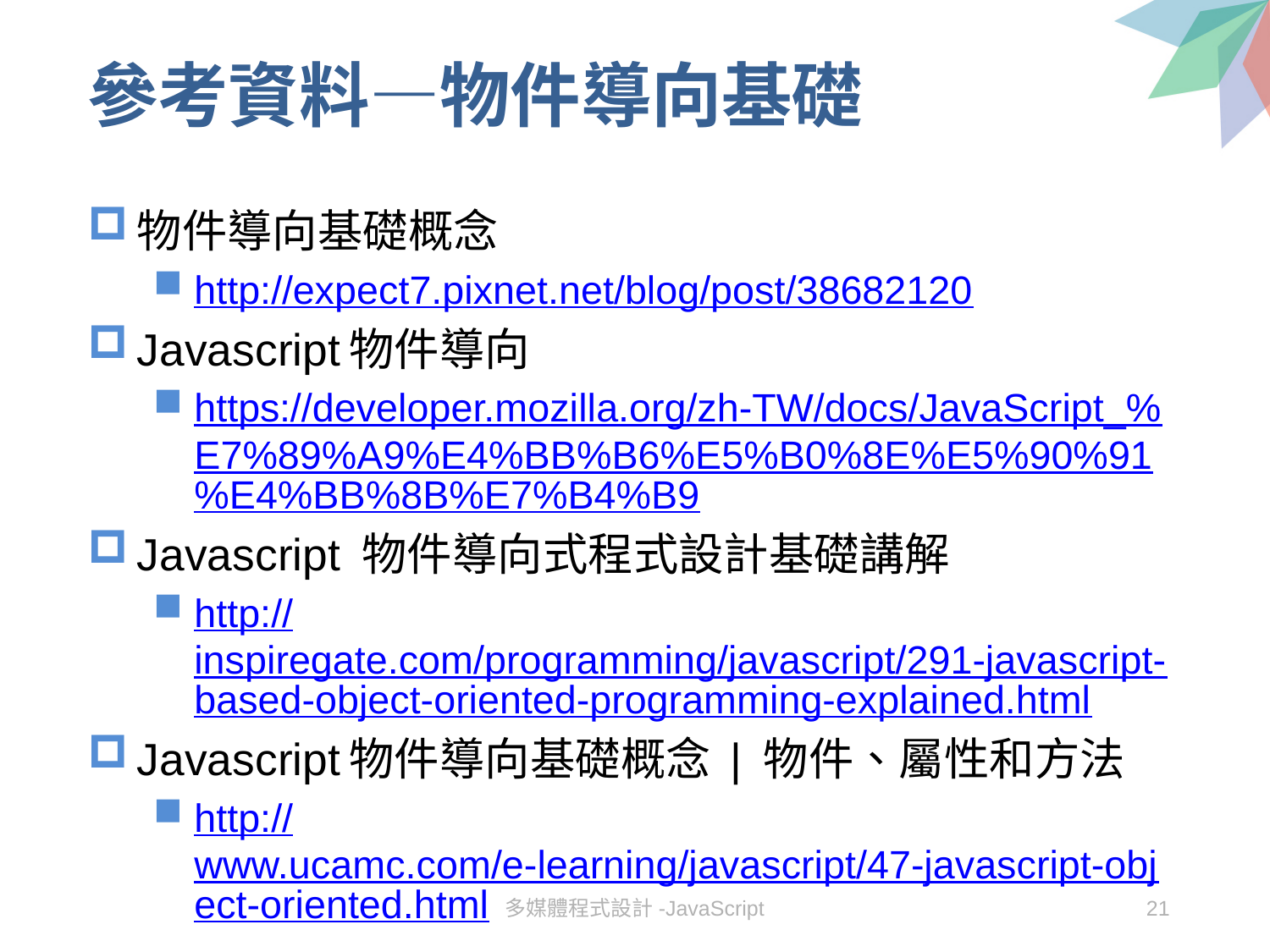

# 參考資料—物件導向基礎
物件導向基礎概念
http://expect7.pixnet.net/blog/post/38682120
Javascript物件導向
https://developer.mozilla.org/zh-TW/docs/JavaScript_%E7%89%A9%E4%BB%B6%E5%B0%8E%E5%90%91%E4%BB%8B%E7%B4%B9
Javascript 物件導向式程式設計基礎講解
http://inspiregate.com/programming/javascript/291-javascript-based-object-oriented-programming-explained.html
Javascript物件導向基礎概念 | 物件、屬性和方法
http://www.ucamc.com/e-learning/javascript/47-javascript-object-oriented.html

多媒體程式設計-JavaScript
21